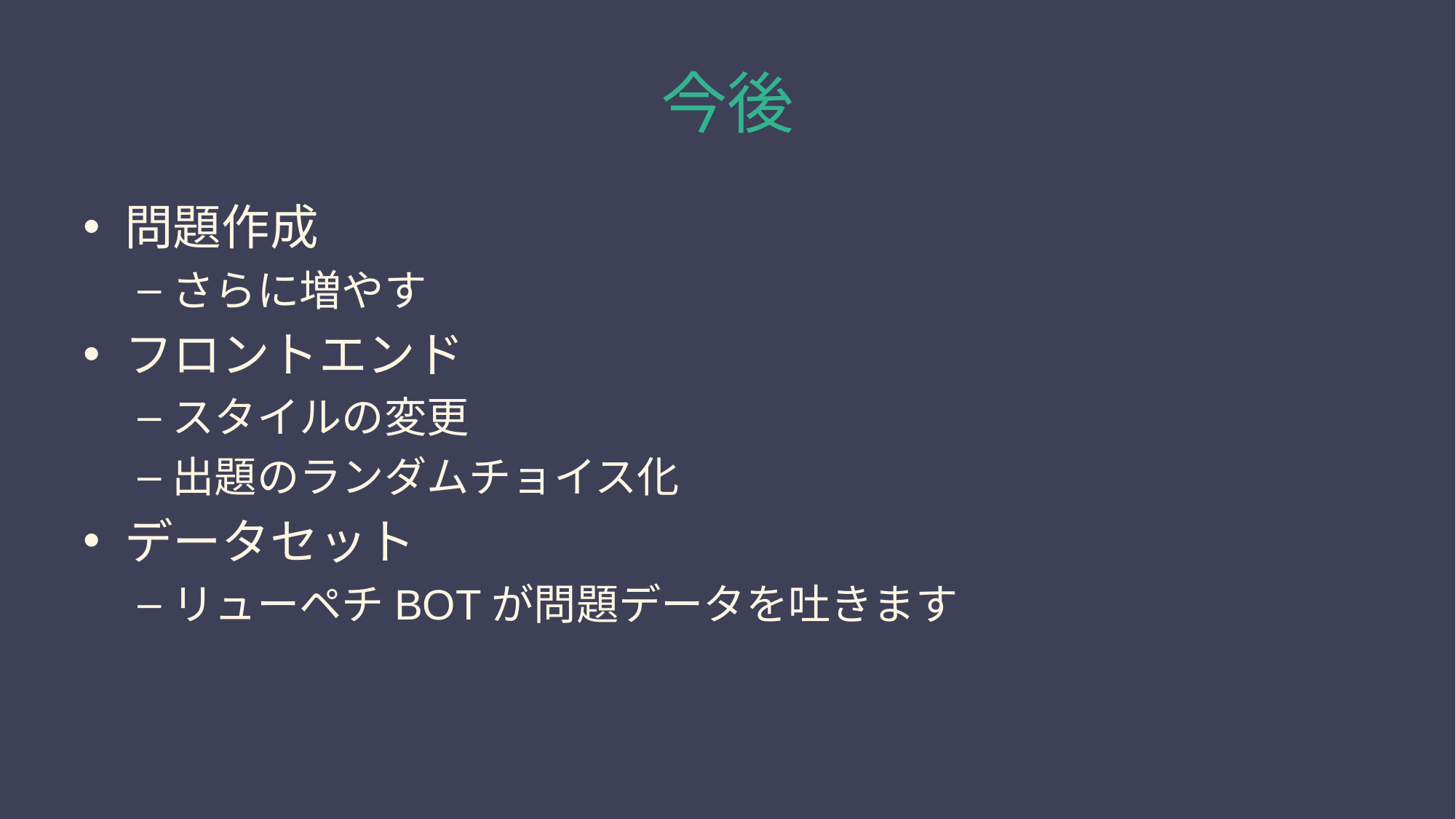

# 今後
問題作成
さらに増やす
フロントエンド
スタイルの変更
出題のランダムチョイス化
データセット
リューペチBOTが問題データを吐きます